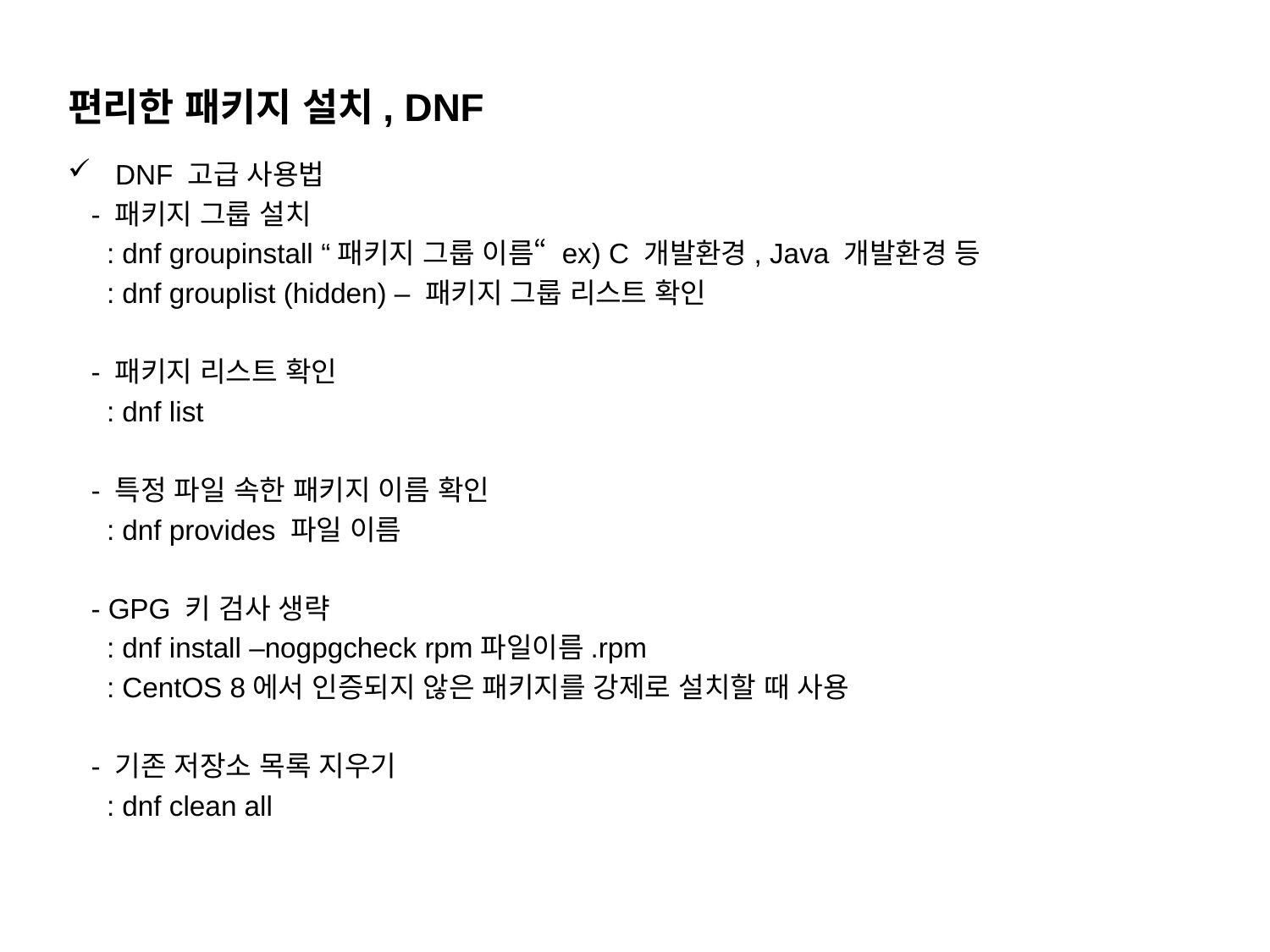

편리한 패키지 설치, DNF

DNF 고급 사용법
   - 패키지 그룹 설치
     : dnf groupinstall “패키지 그룹 이름“ ex) C 개발환경, Java 개발환경 등
     : dnf grouplist (hidden) – 패키지 그룹 리스트 확인

   - 패키지 리스트 확인
     : dnf list

   - 특정 파일 속한 패키지 이름 확인
     : dnf provides 파일 이름

   - GPG 키 검사 생략
     : dnf install –nogpgcheck rpm파일이름.rpm
     : CentOS 8에서 인증되지 않은 패키지를 강제로 설치할 때 사용

   - 기존 저장소 목록 지우기
     : dnf clean all